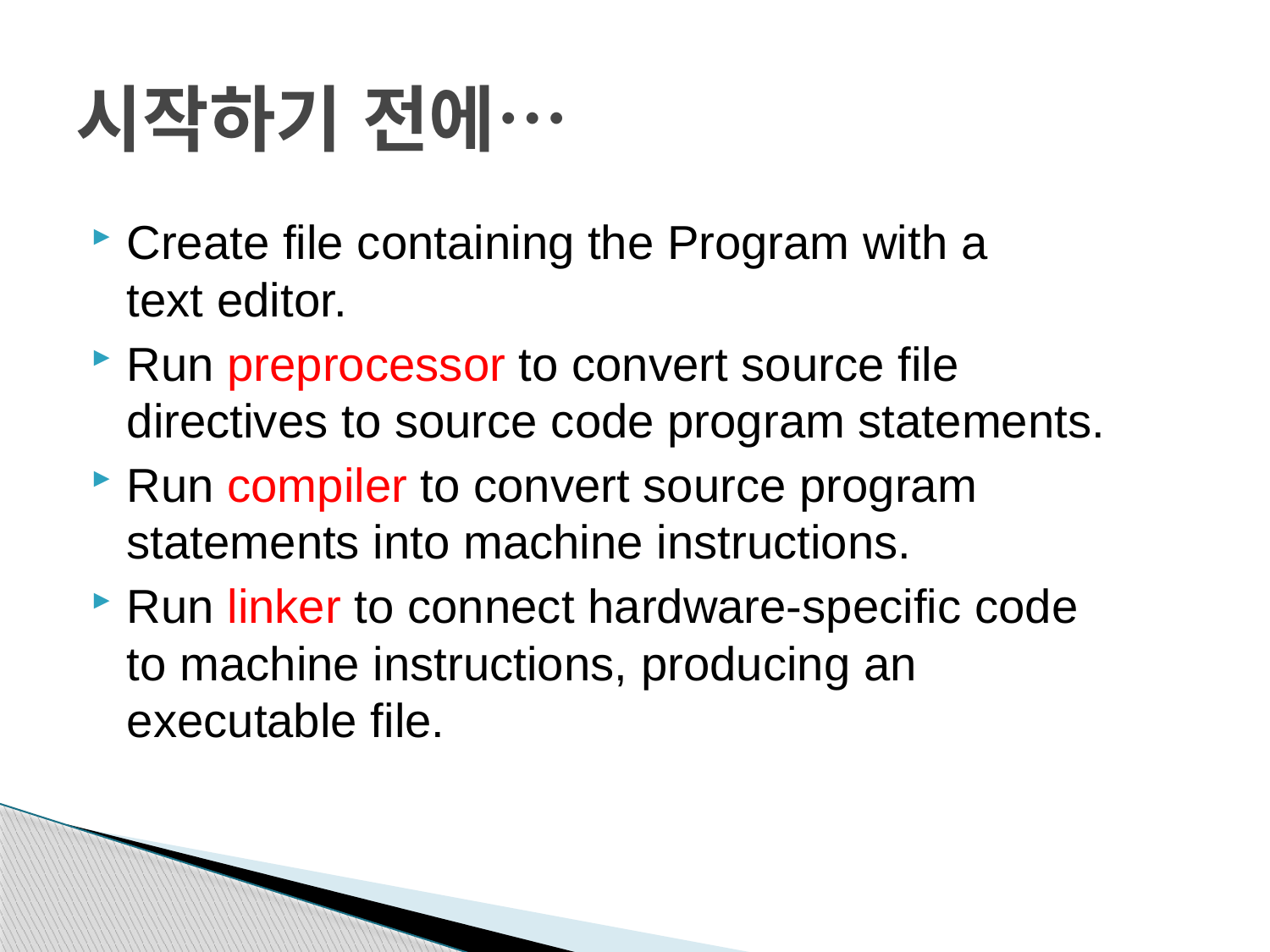

# 시작하기 전에…
Create file containing the Program with a
text editor.
Run preprocessor to convert source file
directives to source code program statements.
Run compiler to convert source program
statements into machine instructions.
Run linker to connect hardware-specific code
to machine instructions, producing an
executable file.